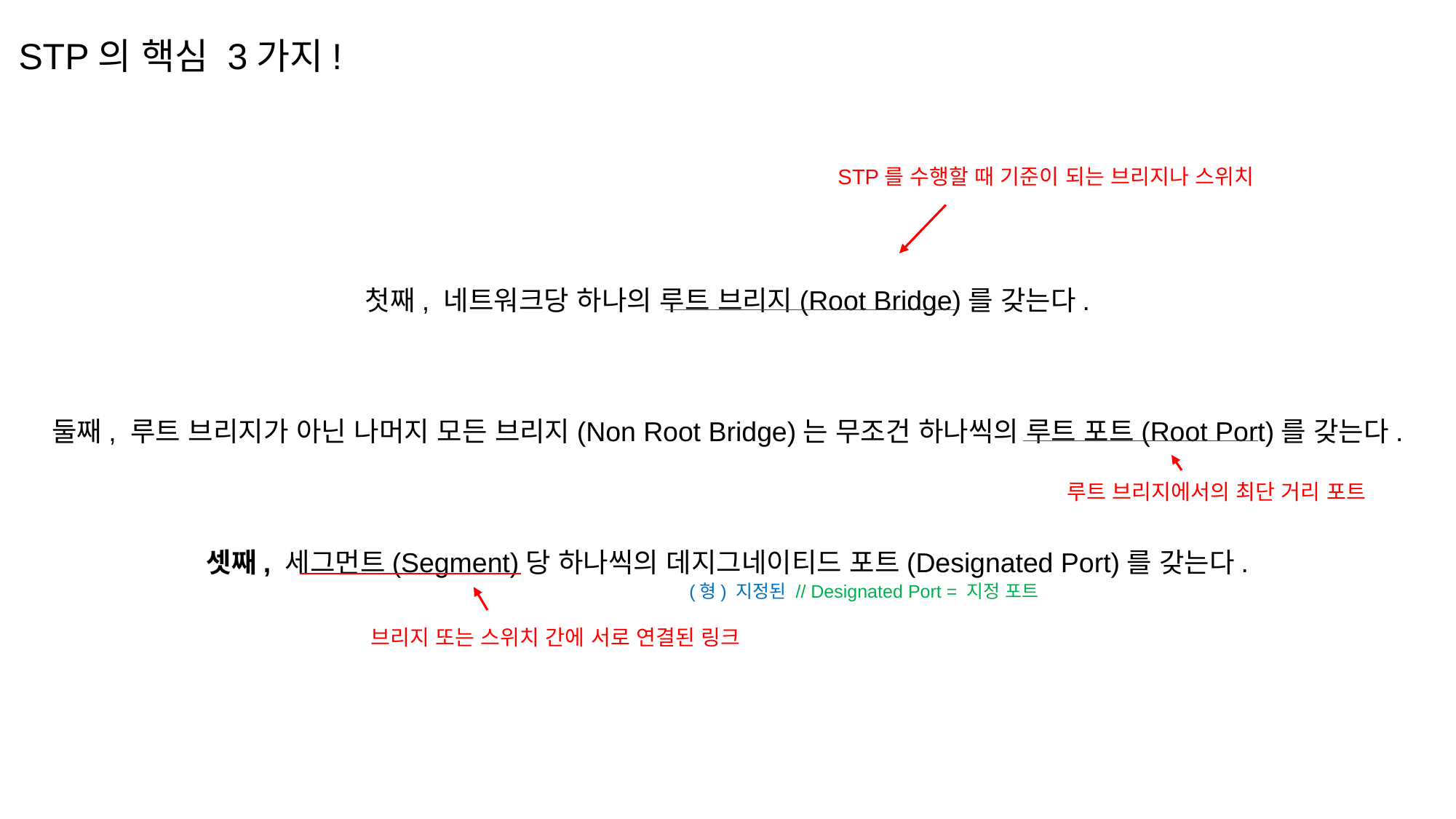

STP의 핵심 3가지!
STP를 수행할 때 기준이 되는 브리지나 스위치
첫째, 네트워크당 하나의 루트 브리지(Root Bridge)를 갖는다.

둘째, 루트 브리지가 아닌 나머지 모든 브리지(Non Root Bridge)는 무조건 하나씩의 루트 포트(Root Port)를 갖는다.

셋째, 세그먼트(Segment)당 하나씩의 데지그네이티드 포트(Designated Port)를 갖는다.
루트 브리지에서의 최단 거리 포트
(형) 지정된 // Designated Port = 지정 포트
브리지 또는 스위치 간에 서로 연결된 링크